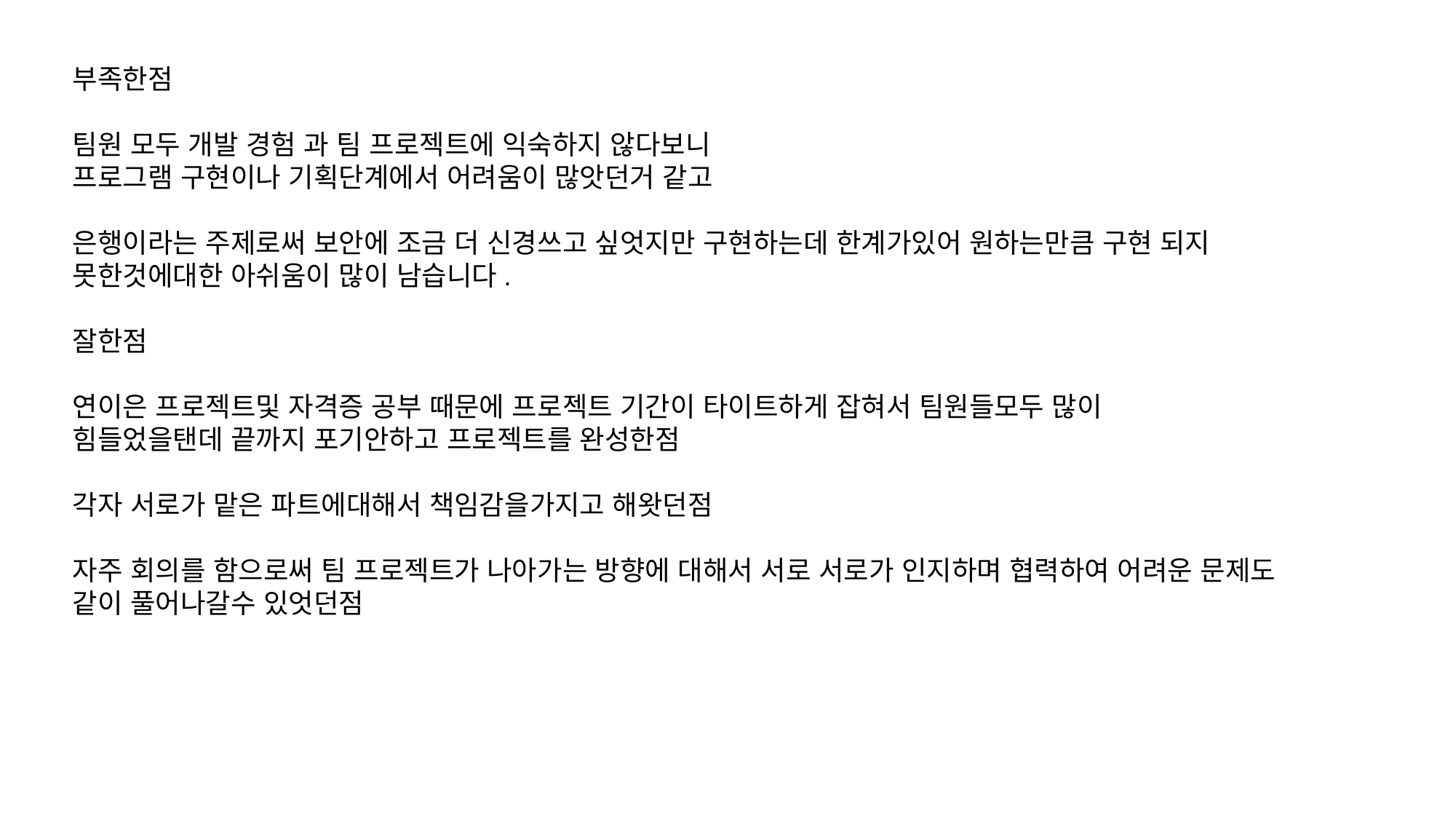

부족한점

팀원 모두 개발 경험 과 팀 프로젝트에 익숙하지 않다보니
프로그램 구현이나 기획단계에서 어려움이 많앗던거 같고

은행이라는 주제로써 보안에 조금 더 신경쓰고 싶엇지만 구현하는데 한계가있어 원하는만큼 구현 되지 못한것에대한 아쉬움이 많이 남습니다.

잘한점

연이은 프로젝트및 자격증 공부 때문에 프로젝트 기간이 타이트하게 잡혀서 팀원들모두 많이
힘들었을탠데 끝까지 포기안하고 프로젝트를 완성한점

각자 서로가 맡은 파트에대해서 책임감을가지고 해왓던점

자주 회의를 함으로써 팀 프로젝트가 나아가는 방향에 대해서 서로 서로가 인지하며 협력하여 어려운 문제도 같이 풀어나갈수 있엇던점